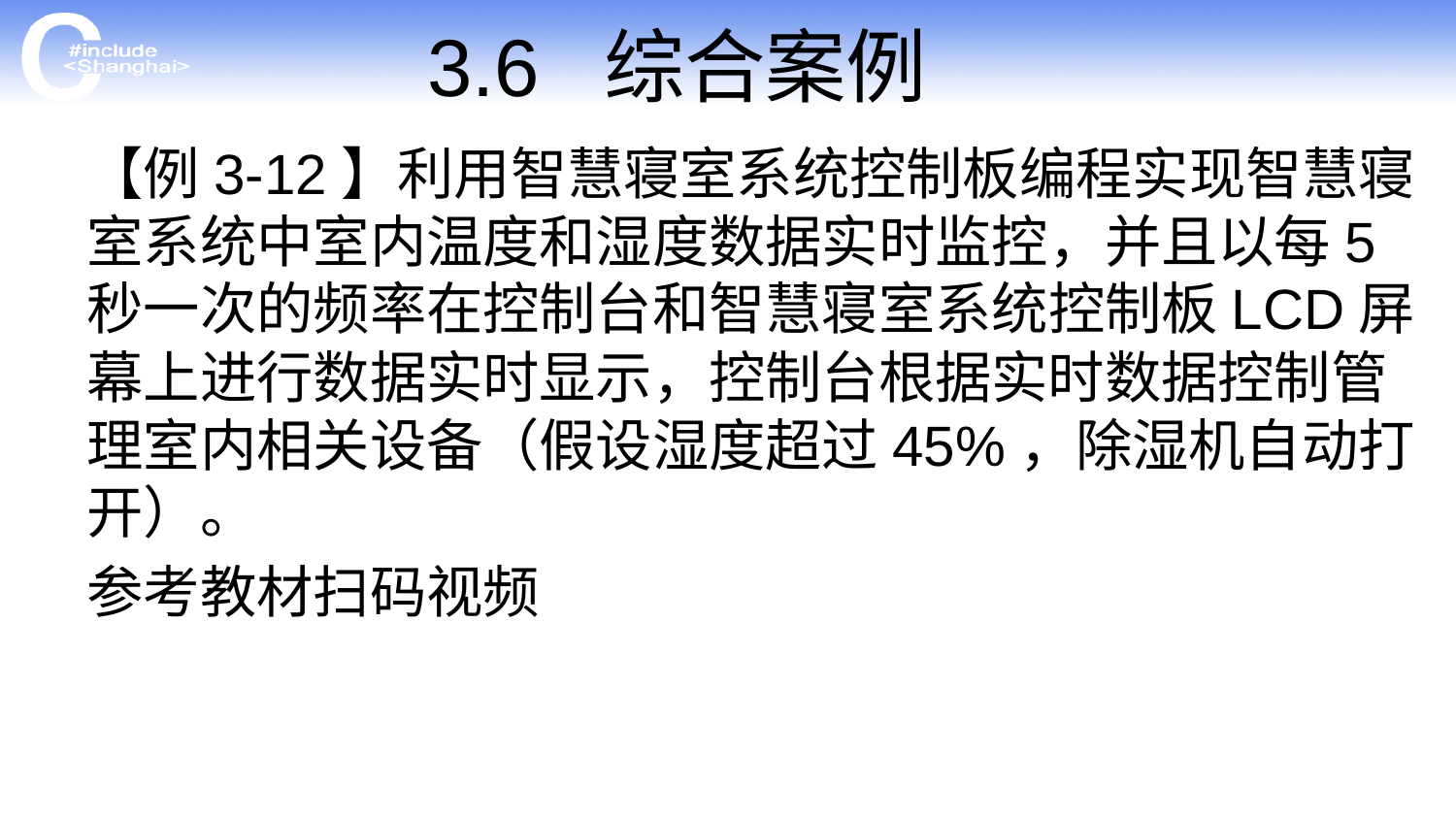

3.6  综合案例

【例3-12】利用智慧寝室系统控制板编程实现智慧寝室系统中室内温度和湿度数据实时监控，并且以每5秒一次的频率在控制台和智慧寝室系统控制板LCD屏幕上进行数据实时显示，控制台根据实时数据控制管理室内相关设备（假设湿度超过45%，除湿机自动打开）。
参考教材扫码视频